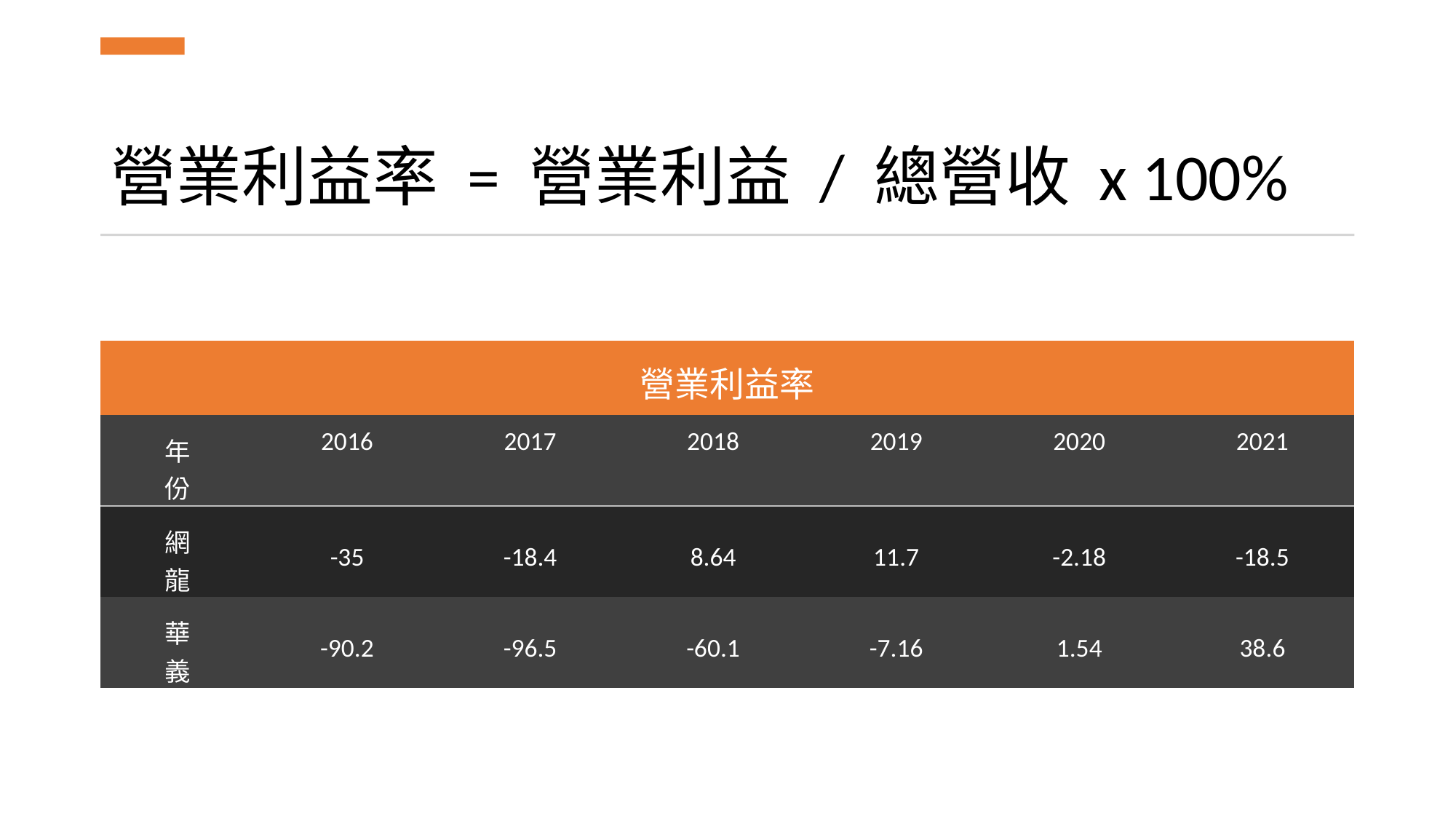

# 營業利益率 = 營業利益 / 總營收 x 100%

| 營業利益率 |  |  |  |  |  |  |
| --- | --- | --- | --- | --- | --- | --- |
| 年份 | 2016 | 2017 | 2018 | 2019 | 2020 | 2021 |
| 網龍 | -35 | -18.4 | 8.64 | 11.7 | -2.18 | -18.5 |
| 華義 | -90.2 | -96.5 | -60.1 | -7.16 | 1.54 | 38.6 |